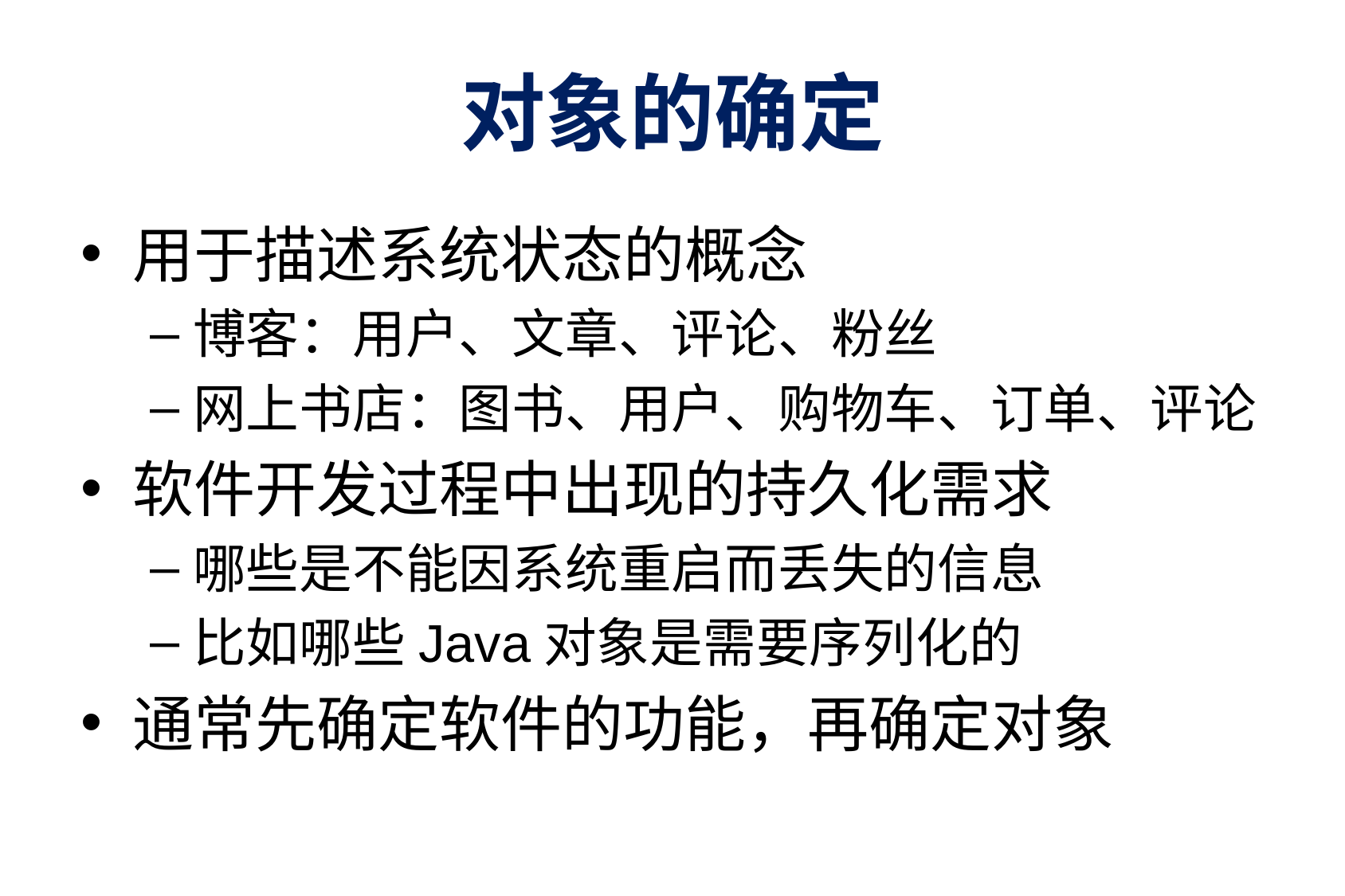

# 对象的确定
用于描述系统状态的概念
博客：用户、文章、评论、粉丝
网上书店：图书、用户、购物车、订单、评论
软件开发过程中出现的持久化需求
哪些是不能因系统重启而丢失的信息
比如哪些Java对象是需要序列化的
通常先确定软件的功能，再确定对象